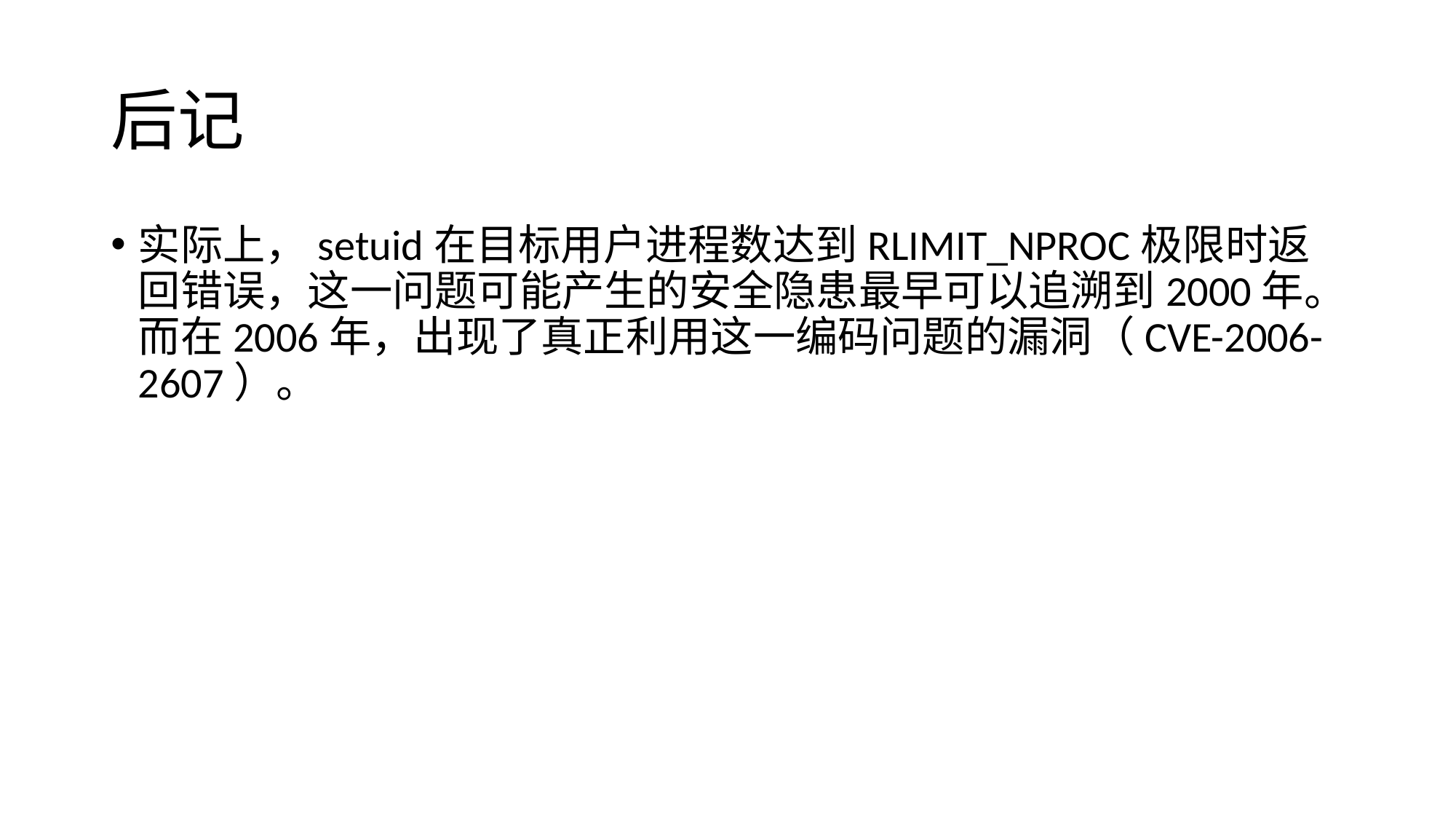

# 后记
实际上，setuid在目标用户进程数达到RLIMIT_NPROC极限时返回错误，这一问题可能产生的安全隐患最早可以追溯到2000年。而在2006年，出现了真正利用这一编码问题的漏洞（CVE-2006-2607）。